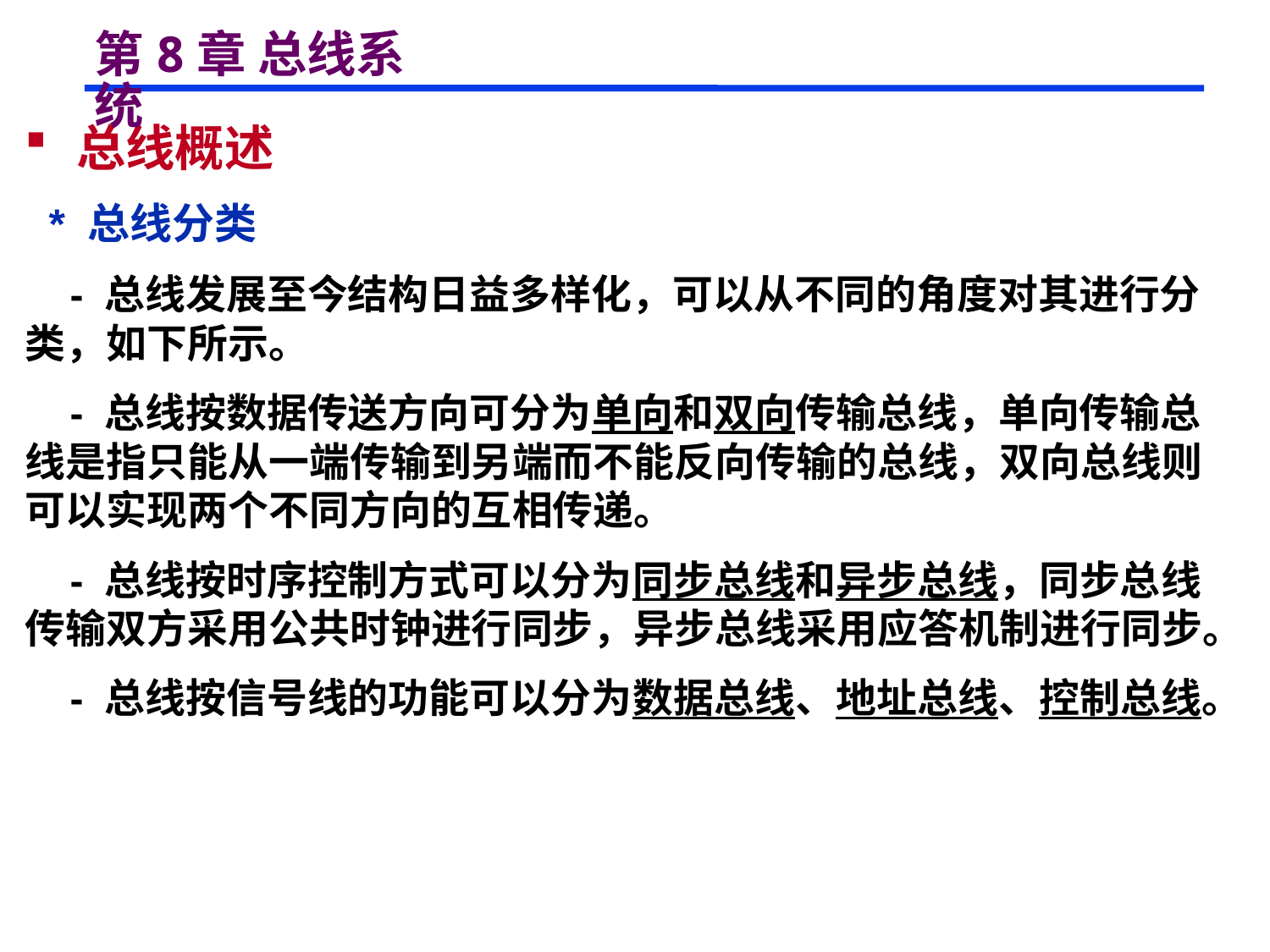

# 第8章 总线系统
 总线概述
  * 总线分类
    - 总线发展至今结构日益多样化，可以从不同的角度对其进行分类，如下所示。
    - 总线按数据传送方向可分为单向和双向传输总线，单向传输总线是指只能从一端传输到另端而不能反向传输的总线，双向总线则可以实现两个不同方向的互相传递。
    - 总线按时序控制方式可以分为同步总线和异步总线，同步总线传输双方采用公共时钟进行同步，异步总线采用应答机制进行同步。
    - 总线按信号线的功能可以分为数据总线、地址总线、控制总线。